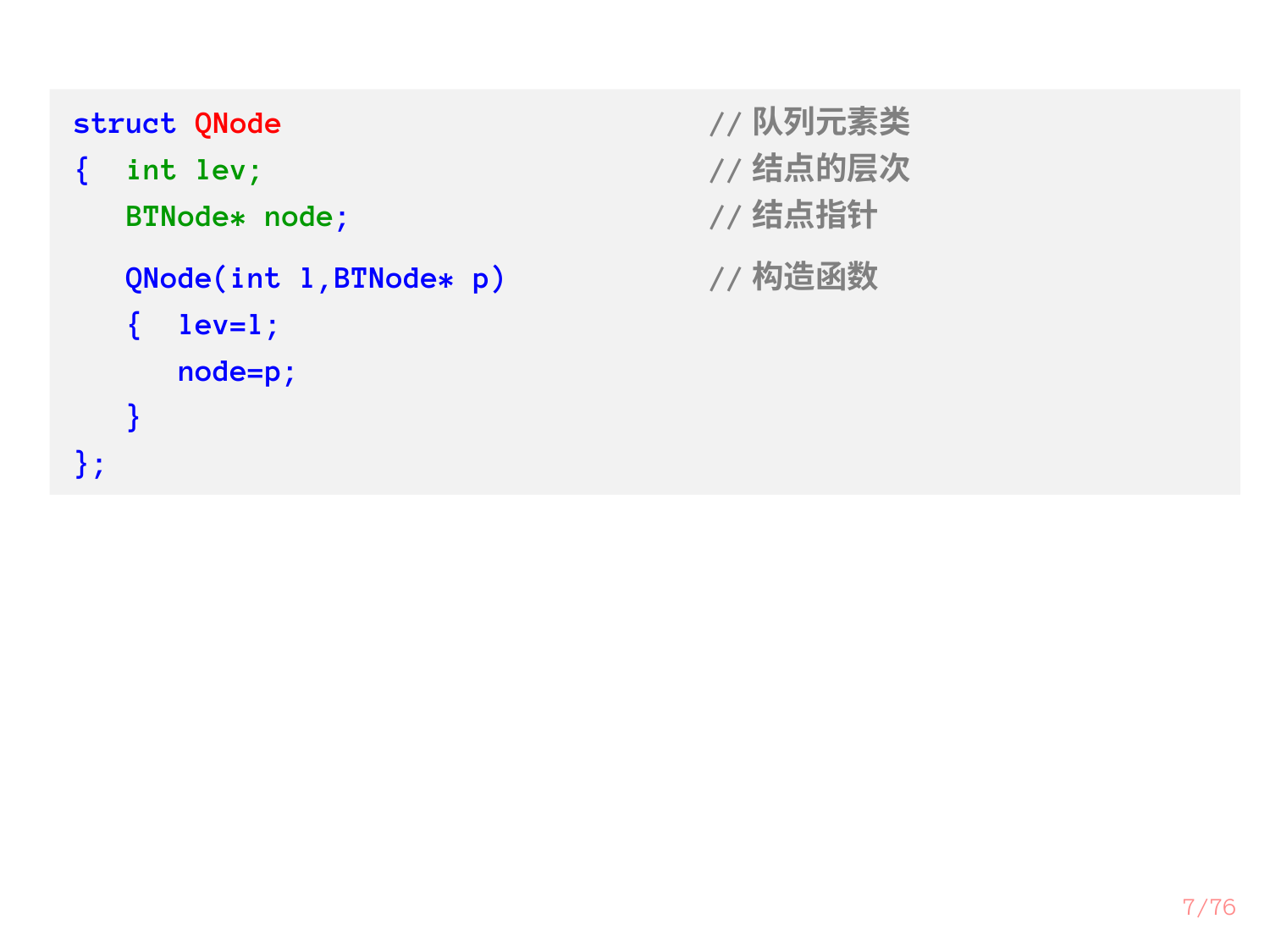

struct QNode				//队列元素类
{  int lev;				//结点的层次
   BTNode* node;			//结点指针
   QNode(int l,BTNode* p)		//构造函数
   {  lev=l;
      node=p;
   }
};
7/76